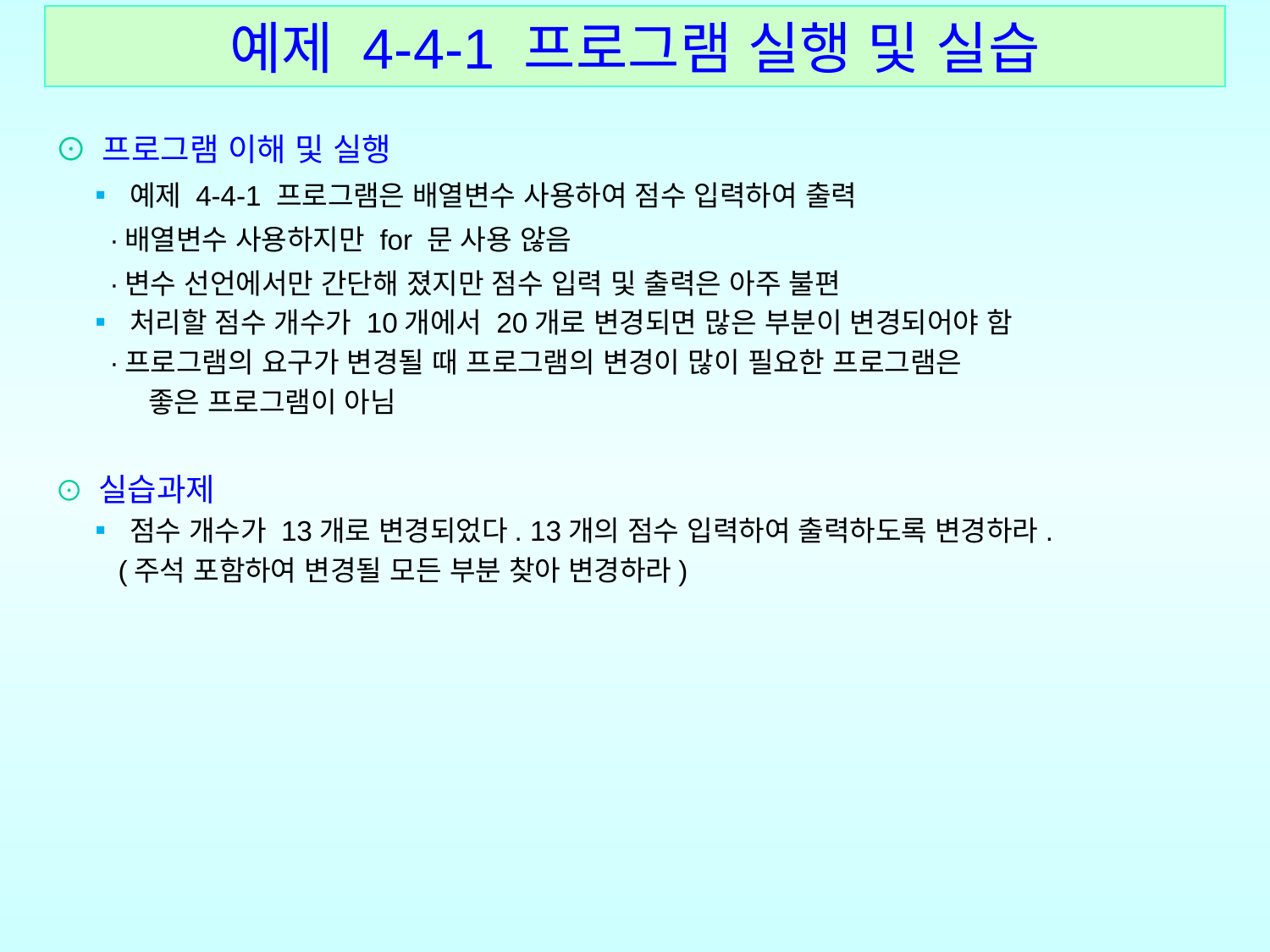

예제 4-4-1 프로그램 실행 및 실습
⊙ 프로그램 이해 및 실행
    ▪ 예제 4-4-1 프로그램은 배열변수 사용하여 점수 입력하여 출력
       ∙배열변수 사용하지만 for 문 사용 않음
       ∙변수 선언에서만 간단해 졌지만 점수 입력 및 출력은 아주 불편
    ▪ 처리할 점수 개수가 10개에서 20개로 변경되면 많은 부분이 변경되어야 함
       ∙프로그램의 요구가 변경될 때 프로그램의 변경이 많이 필요한 프로그램은
           좋은 프로그램이 아님

⊙ 실습과제
    ▪ 점수 개수가 13개로 변경되었다. 13개의 점수 입력하여 출력하도록 변경하라.
        (주석 포함하여 변경될 모든 부분 찾아 변경하라)